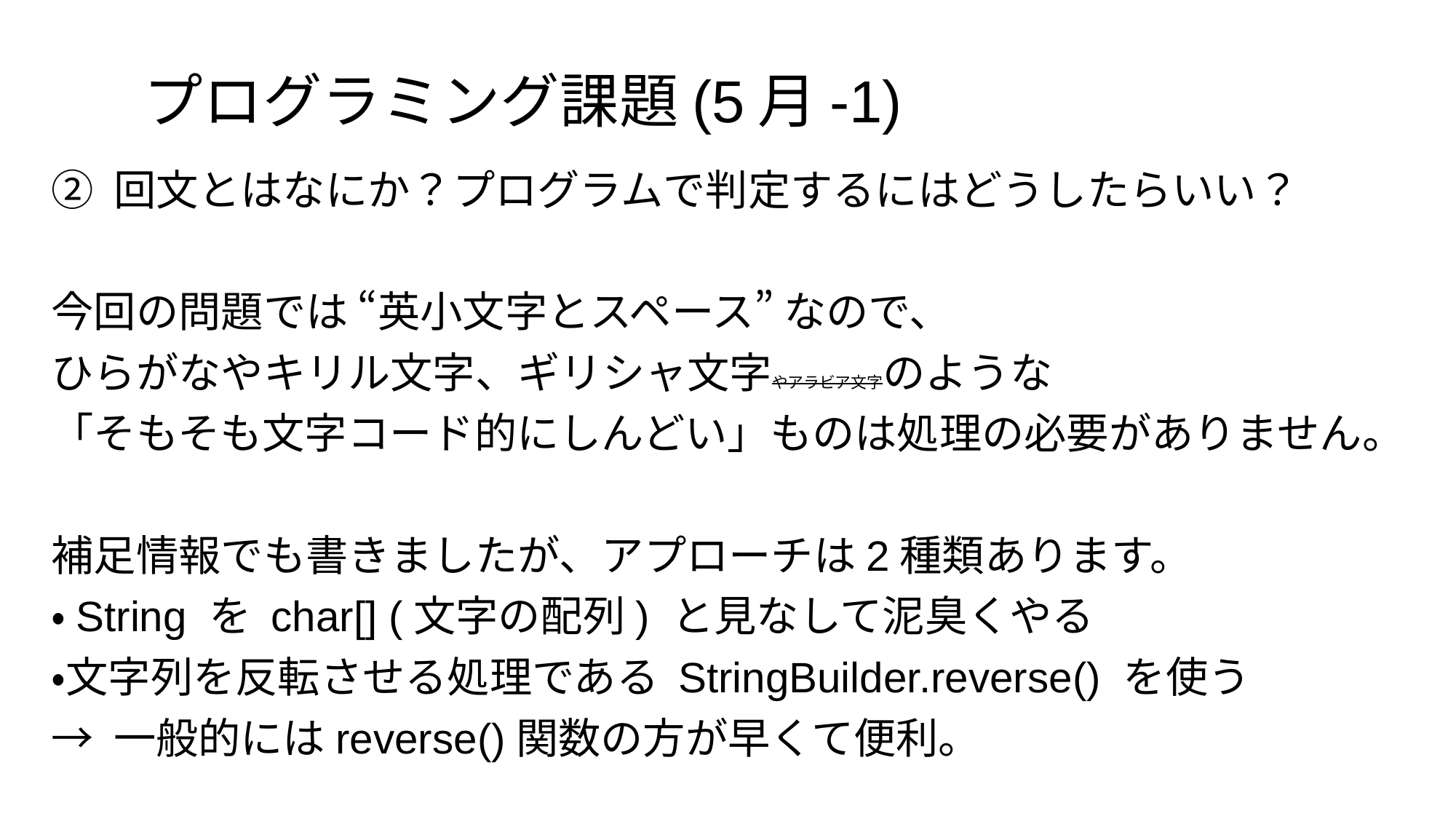

# プログラミング課題(5月-1)
② 回文とはなにか？プログラムで判定するにはどうしたらいい？

今回の問題では “英小文字とスペース” なので、
ひらがなやキリル文字、ギリシャ文字やアラビア文字のような
「そもそも文字コード的にしんどい」ものは処理の必要がありません。

補足情報でも書きましたが、アプローチは2種類あります。
・String を char[] (文字の配列) と見なして泥臭くやる
・文字列を反転させる処理である StringBuilder.reverse() を使う
→ 一般的にはreverse()関数の方が早くて便利。